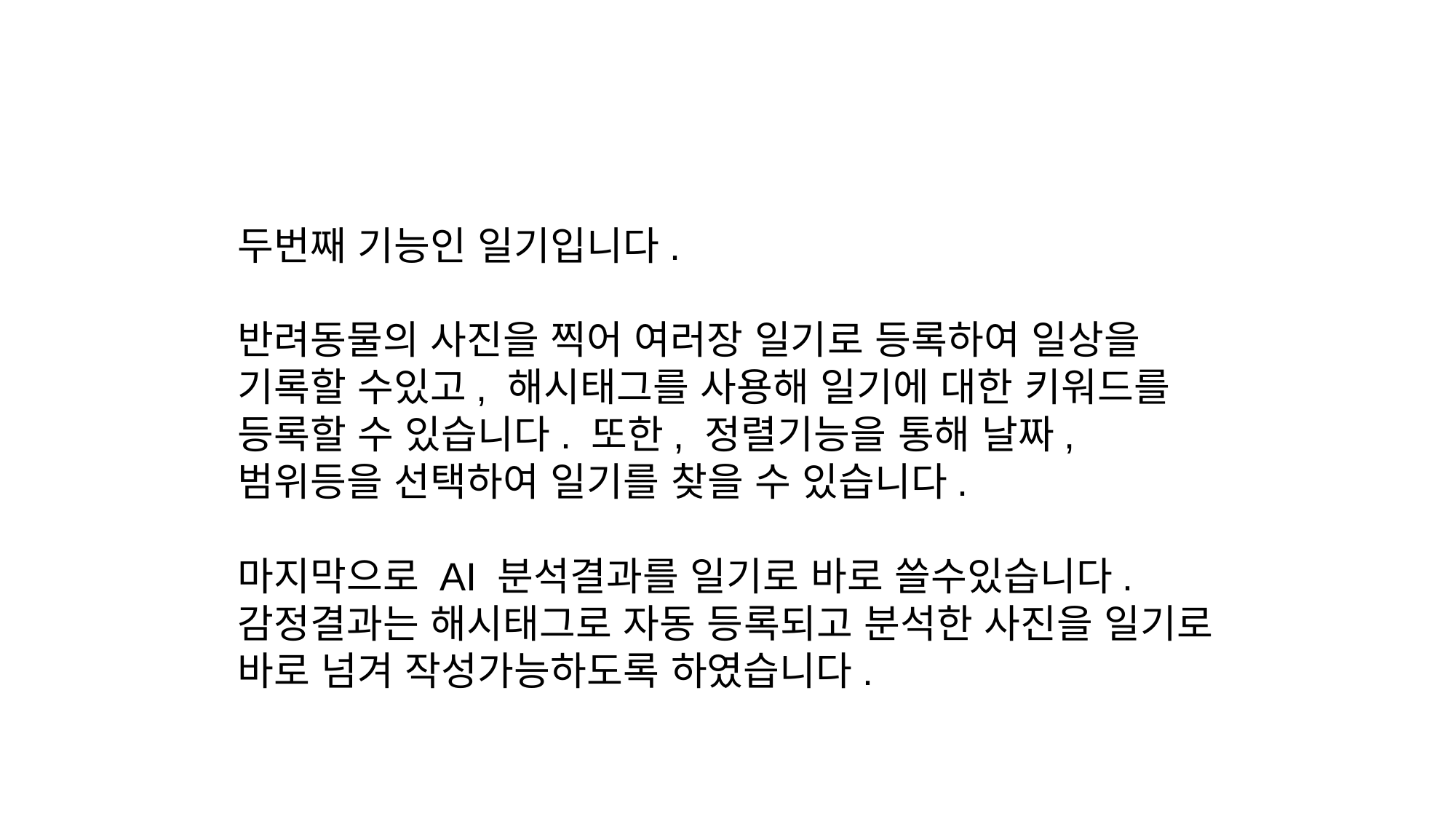

두번째 기능인 일기입니다.

반려동물의 사진을 찍어 여러장 일기로 등록하여 일상을 기록할 수있고, 해시태그를 사용해 일기에 대한 키워드를 등록할 수 있습니다. 또한, 정렬기능을 통해 날짜, 범위등을 선택하여 일기를 찾을 수 있습니다.

마지막으로 AI 분석결과를 일기로 바로 쓸수있습니다.
감정결과는 해시태그로 자동 등록되고 분석한 사진을 일기로 바로 넘겨 작성가능하도록 하였습니다.